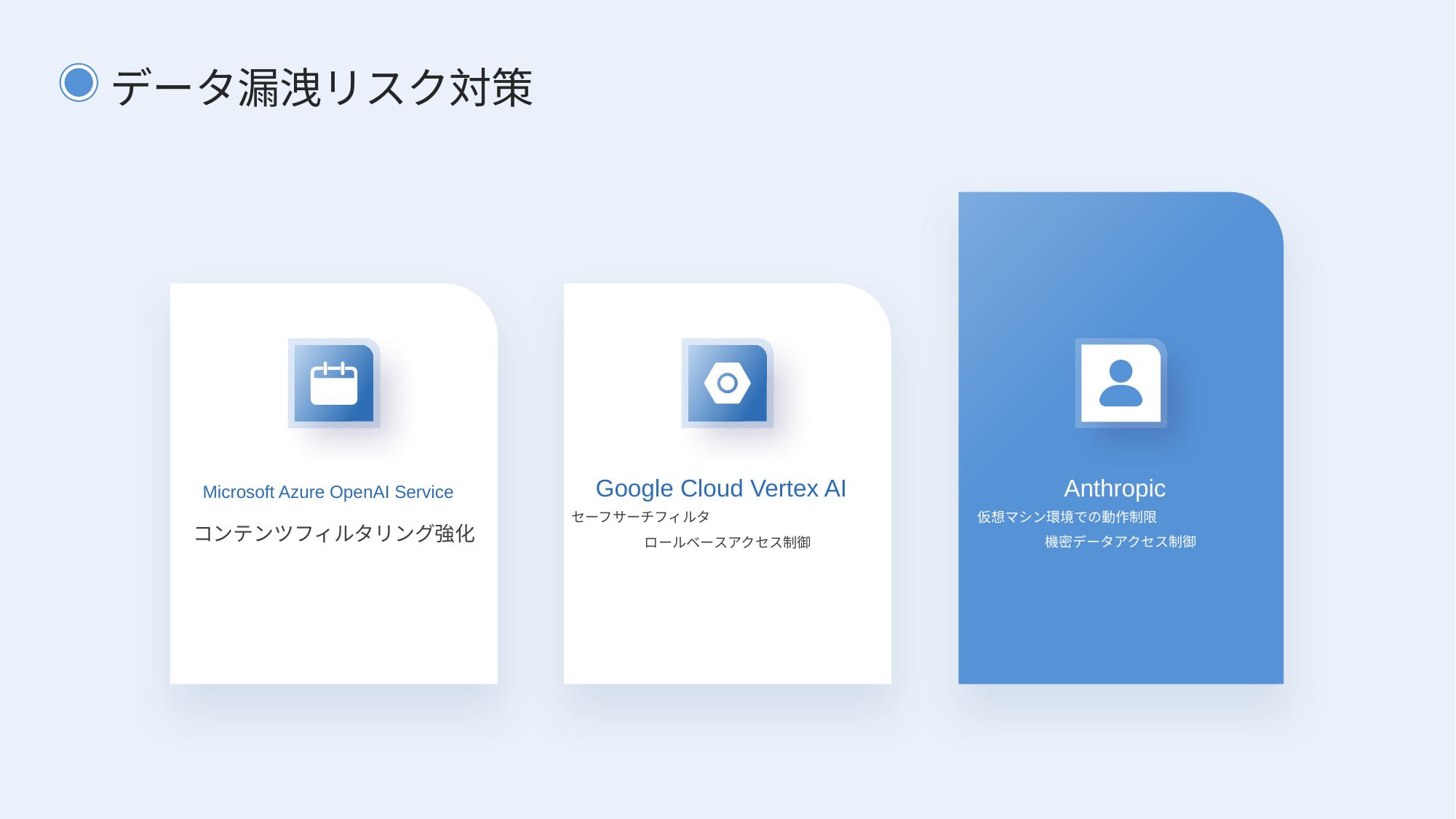

データ漏洩リスク対策

Microsoft Azure OpenAI Service
Google Cloud Vertex AI
Anthropic
コンテンツフィルタリング強化
セーフサーチフィルタ
ロールベースアクセス制御
仮想マシン環境での動作制限
機密データアクセス制御